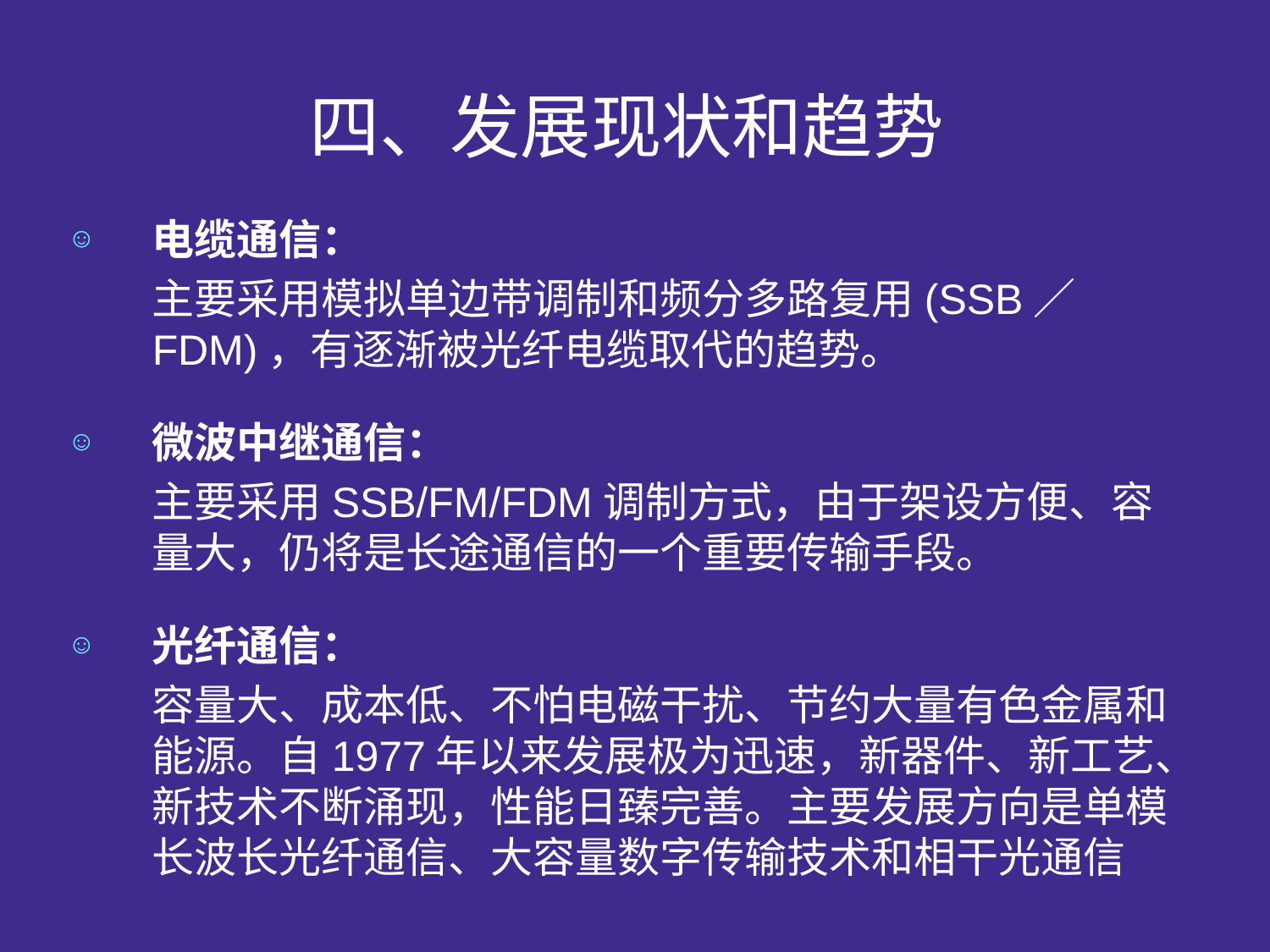

# 四、发展现状和趋势
电缆通信：
	主要采用模拟单边带调制和频分多路复用(SSB／FDM)，有逐渐被光纤电缆取代的趋势。
微波中继通信：
	主要采用SSB/FM/FDM调制方式，由于架设方便、容量大，仍将是长途通信的一个重要传输手段。
光纤通信：
	容量大、成本低、不怕电磁干扰、节约大量有色金属和能源。自1977年以来发展极为迅速，新器件、新工艺、新技术不断涌现，性能日臻完善。主要发展方向是单模长波长光纤通信、大容量数字传输技术和相干光通信